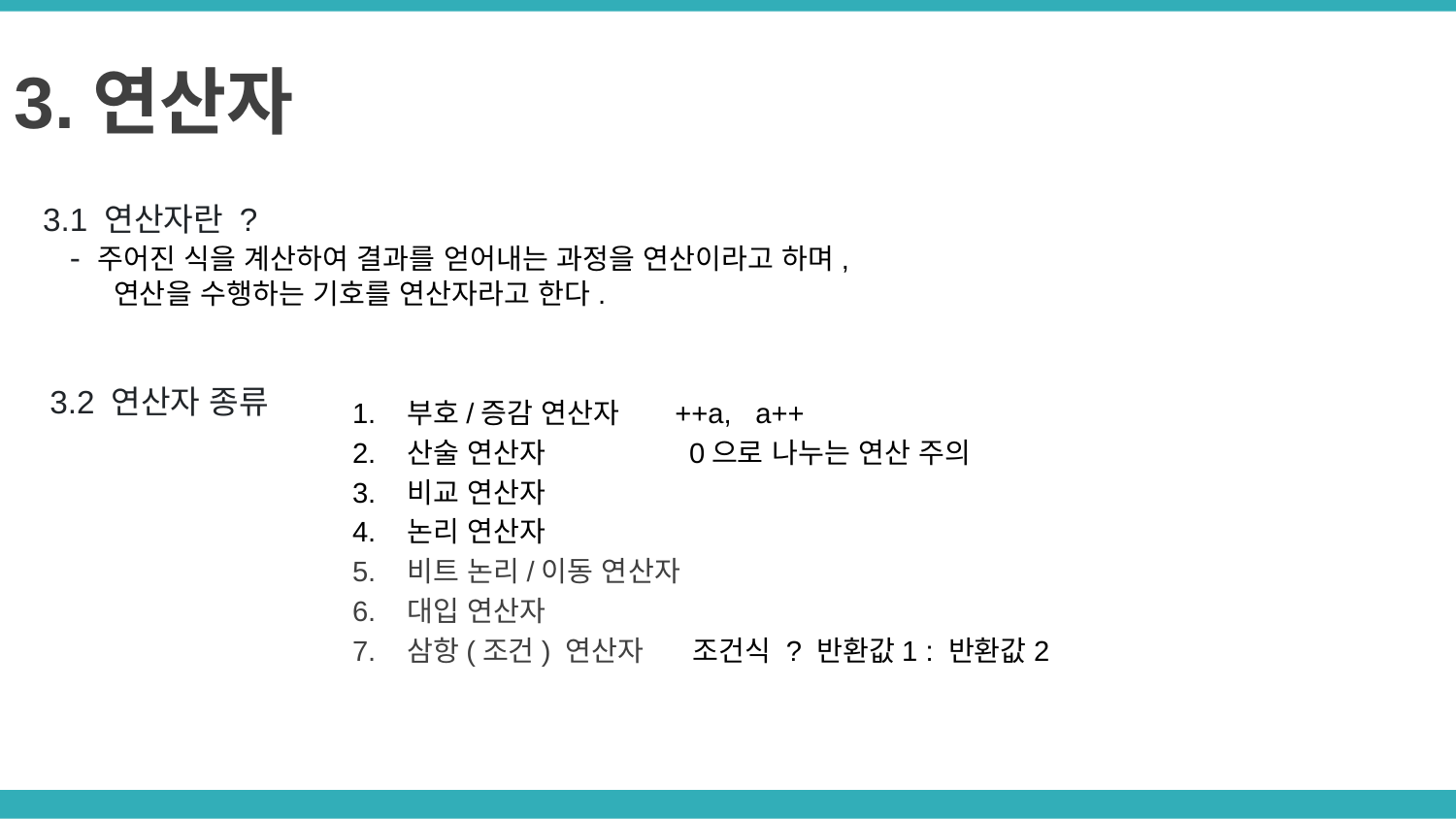

3.연산자
3.1 연산자란 ?
   - 주어진 식을 계산하여 결과를 얻어내는 과정을 연산이라고 하며,
        연산을 수행하는 기호를 연산자라고 한다.
부호/증감 연산자      ++a,   a++
산술 연산자                 0으로 나누는 연산 주의
비교 연산자
논리 연산자
비트 논리/이동 연산자
대입 연산자
삼항(조건) 연산자      조건식 ? 반환값1 : 반환값2
 3.2 연산자 종류